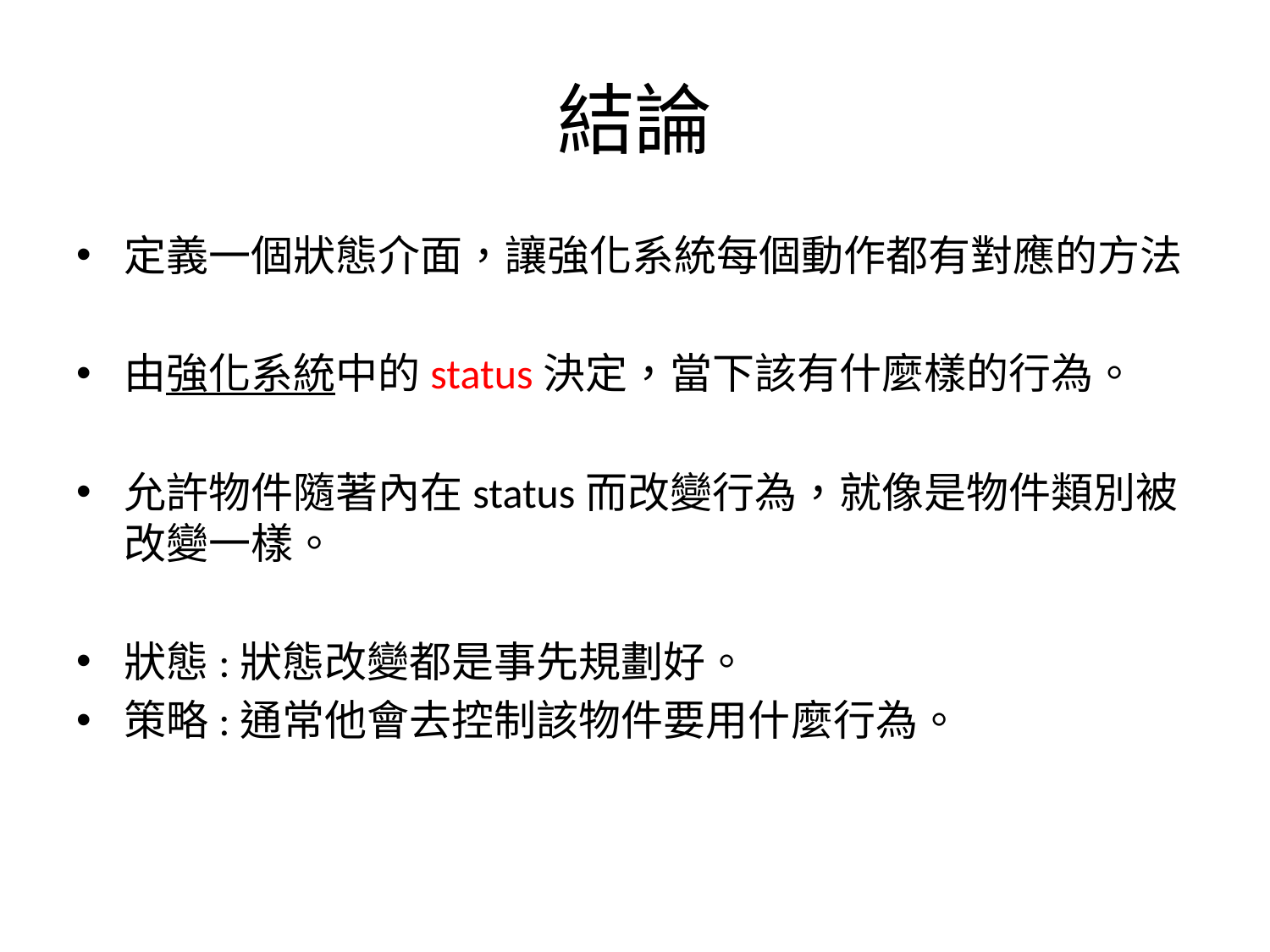

# 結論
定義一個狀態介面，讓強化系統每個動作都有對應的方法

由強化系統中的status決定，當下該有什麼樣的行為。

允許物件隨著內在status而改變行為，就像是物件類別被改變一樣。

狀態:狀態改變都是事先規劃好。
策略:通常他會去控制該物件要用什麼行為。